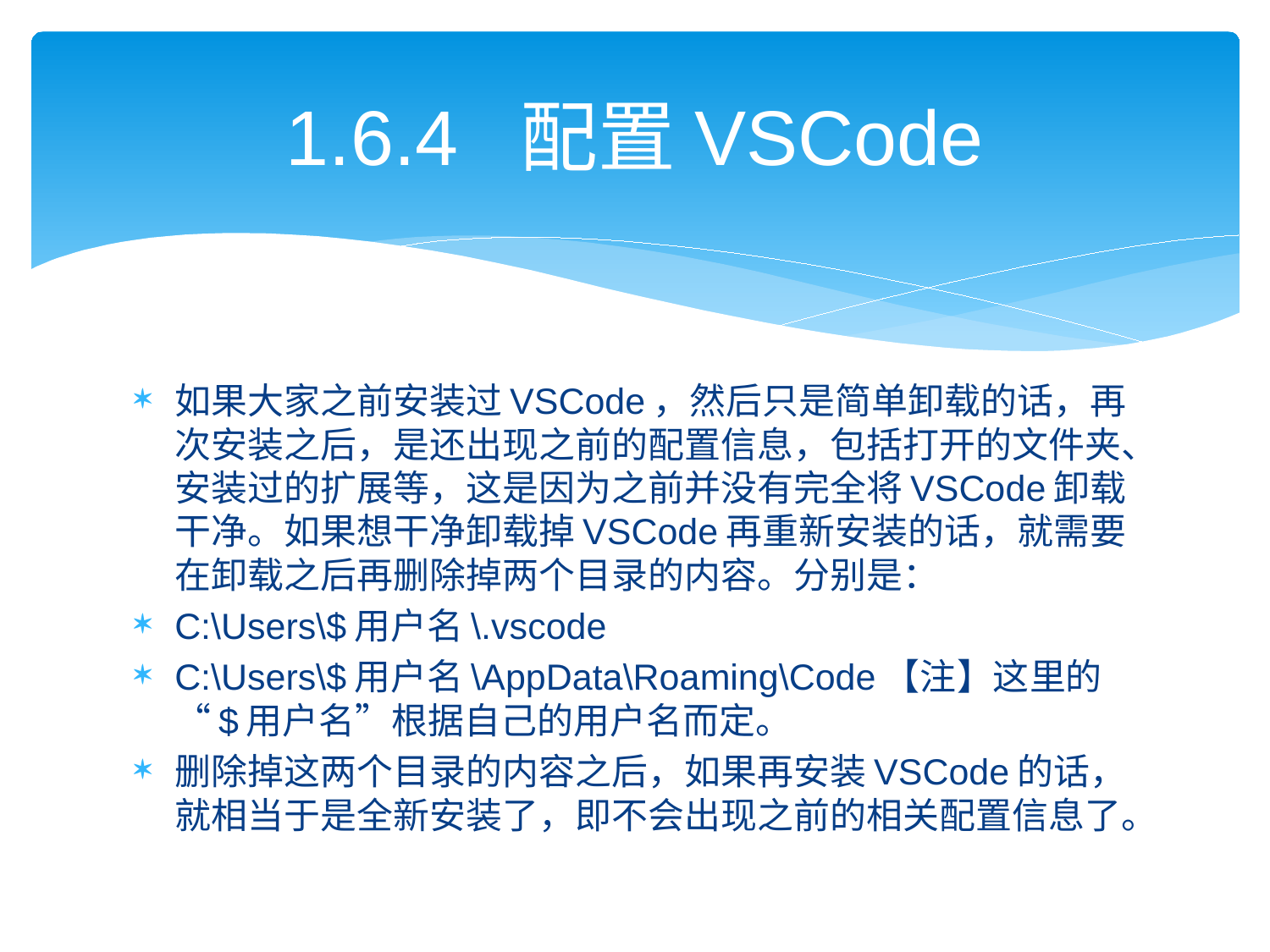

# 1.6.4  配置VSCode
如果大家之前安装过VSCode，然后只是简单卸载的话，再次安装之后，是还出现之前的配置信息，包括打开的文件夹、安装过的扩展等，这是因为之前并没有完全将VSCode卸载干净。如果想干净卸载掉VSCode再重新安装的话，就需要在卸载之后再删除掉两个目录的内容。分别是：
C:\Users\$用户名\.vscode
C:\Users\$用户名\AppData\Roaming\Code【注】这里的“$用户名”根据自己的用户名而定。
删除掉这两个目录的内容之后，如果再安装VSCode的话，就相当于是全新安装了，即不会出现之前的相关配置信息了。